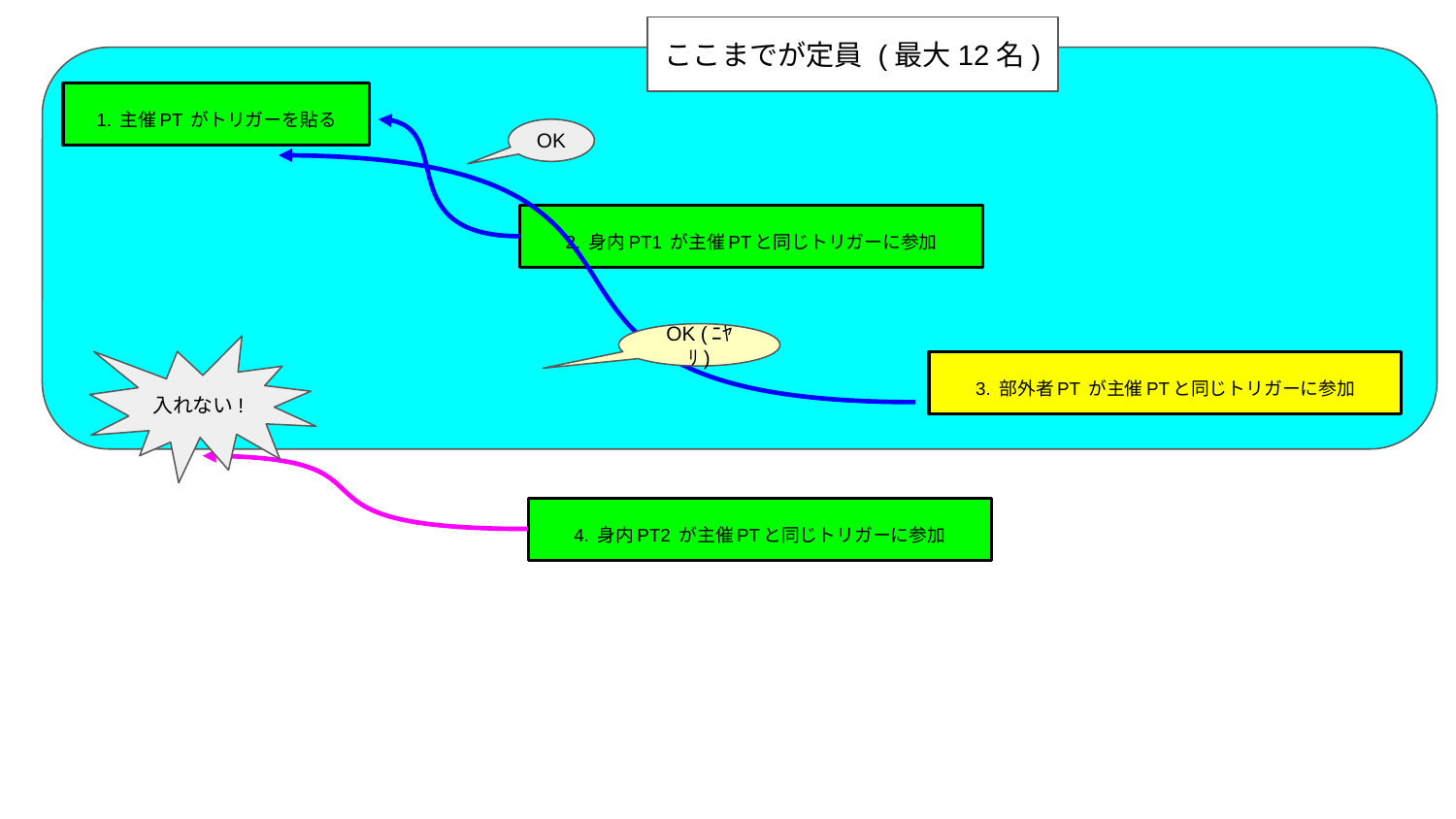

ここまでが定員 (最大12名)

# 1. 主催PT がトリガーを貼る
OK
2. 身内PT1 が主催PTと同じトリガーに参加
OK (ﾆﾔﾘ)
入れない!
3. 部外者PT が主催PTと同じトリガーに参加
4. 身内PT2 が主催PTと同じトリガーに参加